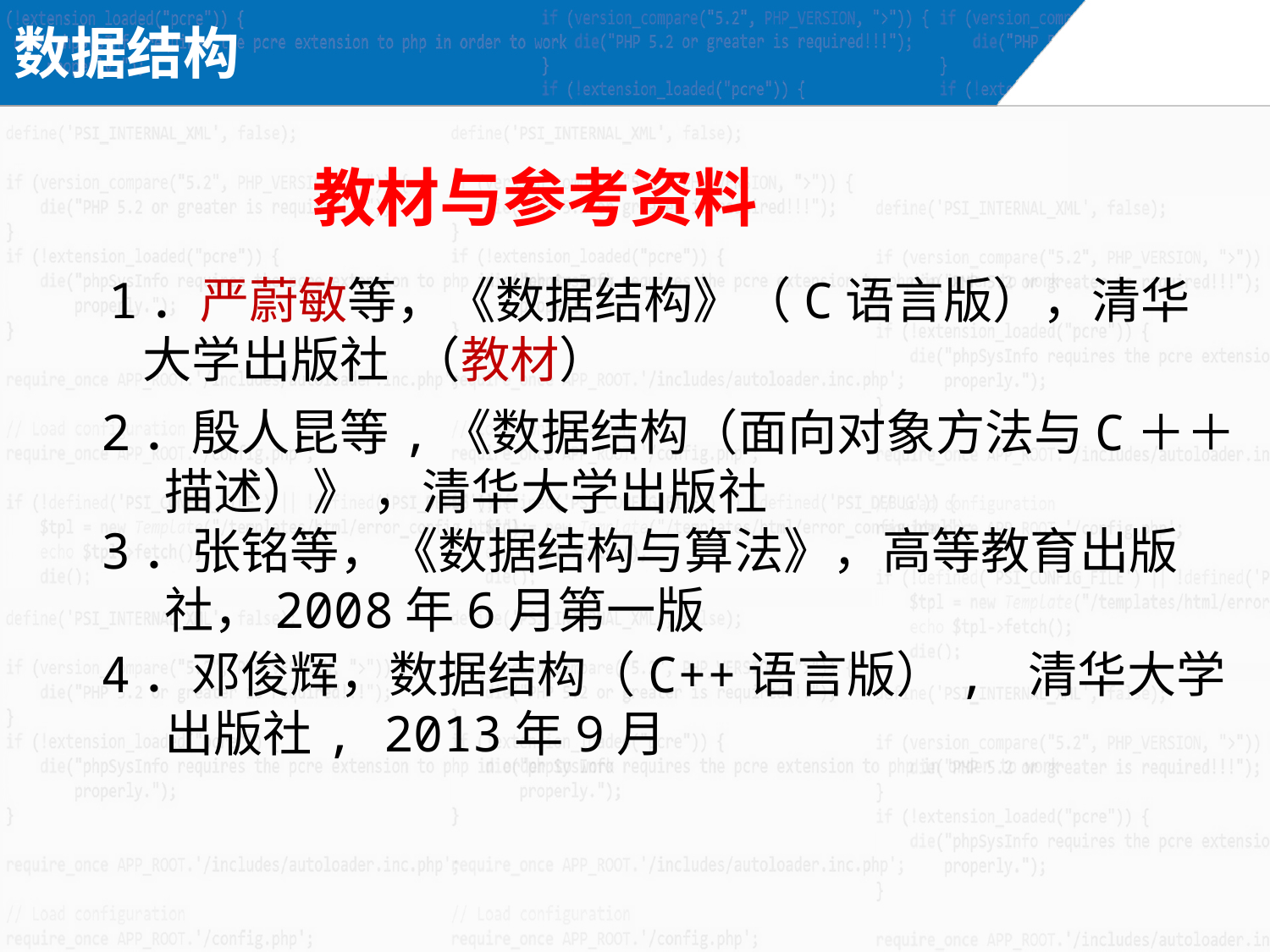

数据结构
教材与参考资料
 1．严蔚敏等，《数据结构》（C语言版），清华大学出版社  （教材）
2．殷人昆等,《数据结构（面向对象方法与C＋＋描述）》 ，清华大学出版社
3．张铭等，《数据结构与算法》，高等教育出版社，2008年6月第一版
4．邓俊辉，数据结构（C++语言版）, 清华大学出版社, 2013年9月